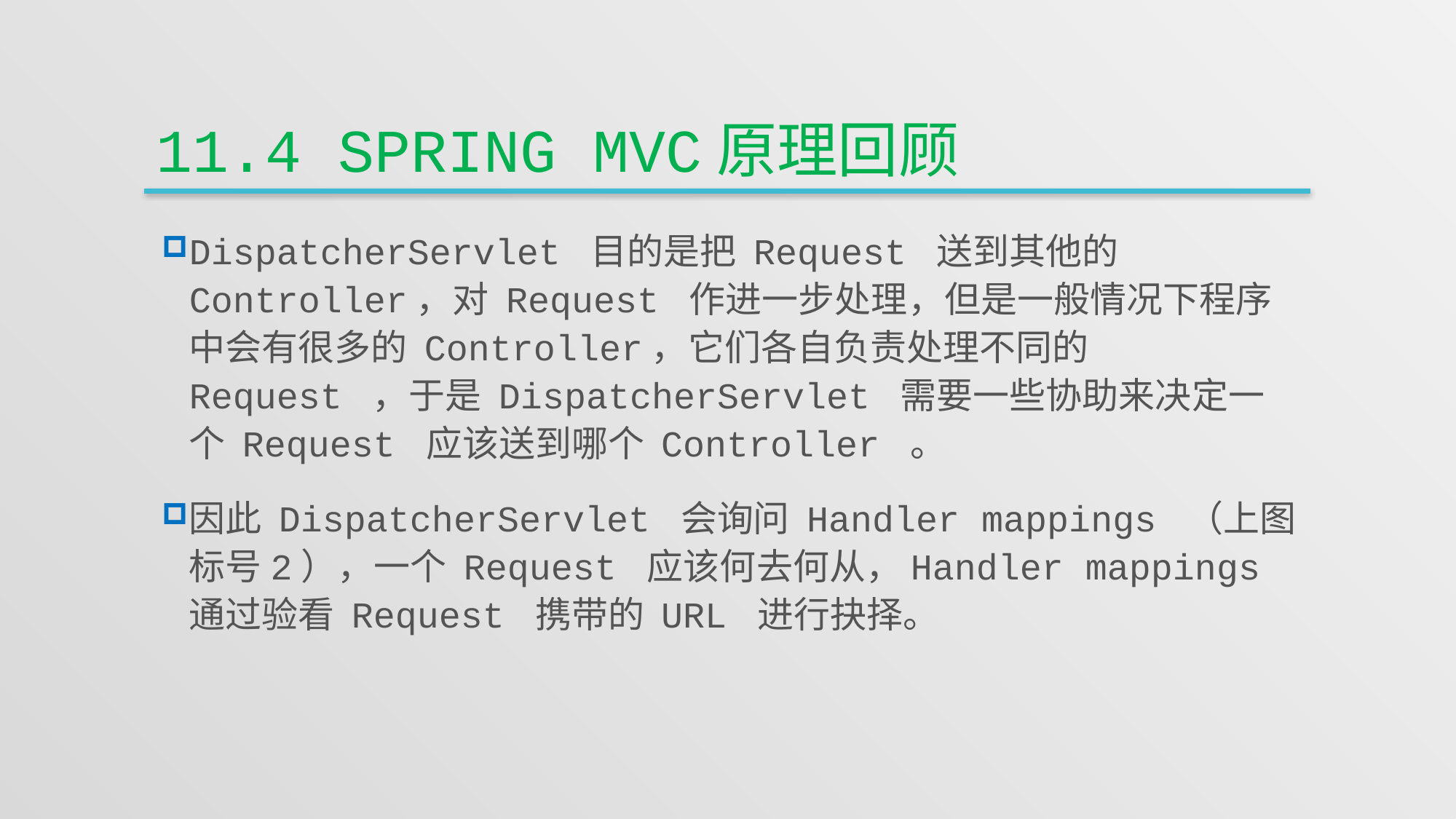

# 11.4 Spring MVC原理回顾
DispatcherServlet 目的是把 Request 送到其他的 Controller，对 Request 作进一步处理，但是一般情况下程序中会有很多的 Controller，它们各自负责处理不同的 Request ，于是 DispatcherServlet 需要一些协助来决定一个 Request 应该送到哪个 Controller 。
因此 DispatcherServlet 会询问 Handler mappings （上图标号2），一个 Request 应该何去何从，Handler mappings 通过验看 Request 携带的 URL 进行抉择。